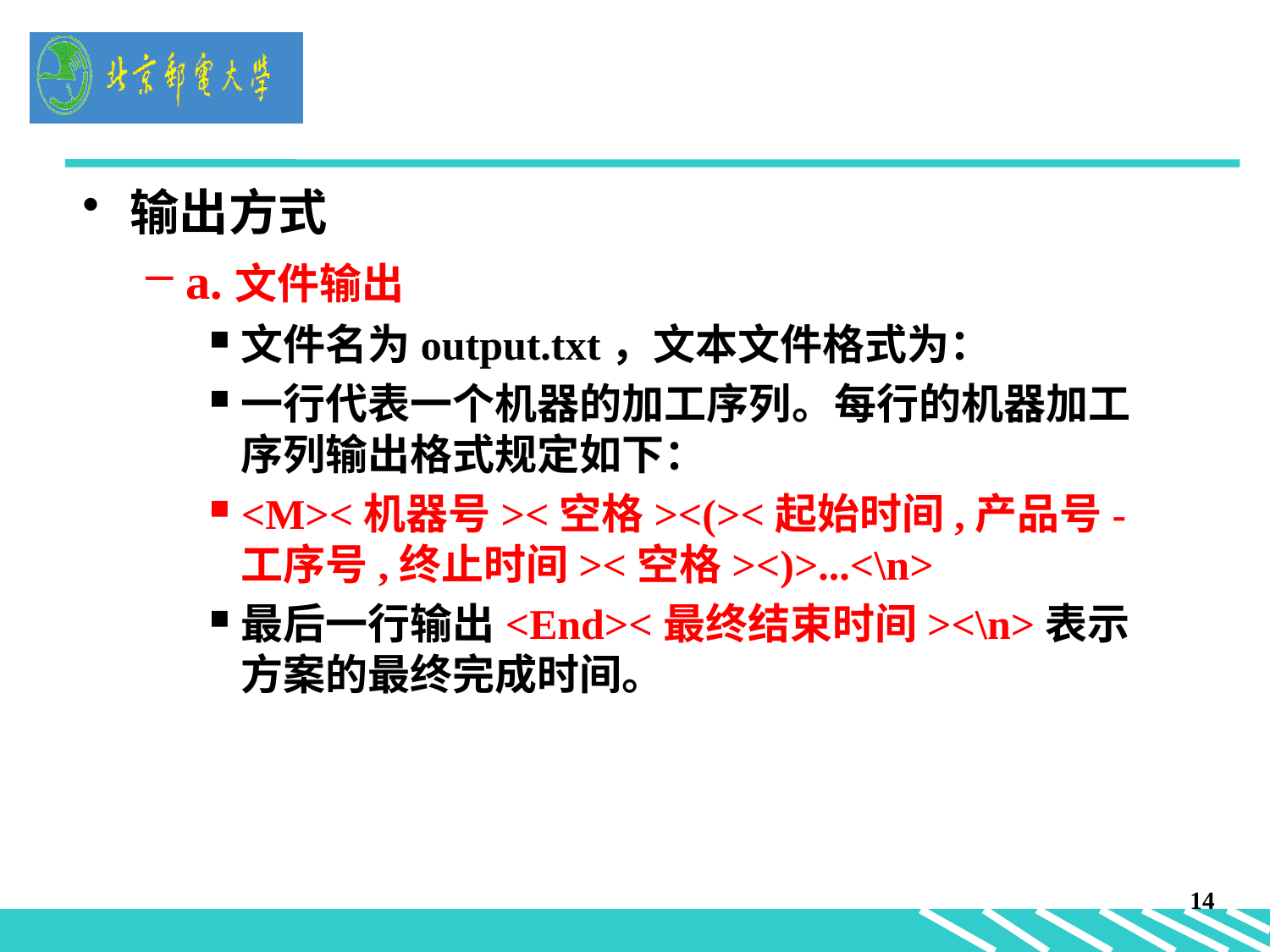

#
输出方式
a.文件输出
文件名为output.txt，文本文件格式为：
一行代表一个机器的加工序列。每行的机器加工序列输出格式规定如下：
<M><机器号><空格><(><起始时间,产品号-工序号,终止时间><空格><)>...<\n>
最后一行输出<End><最终结束时间><\n>表示方案的最终完成时间。
14